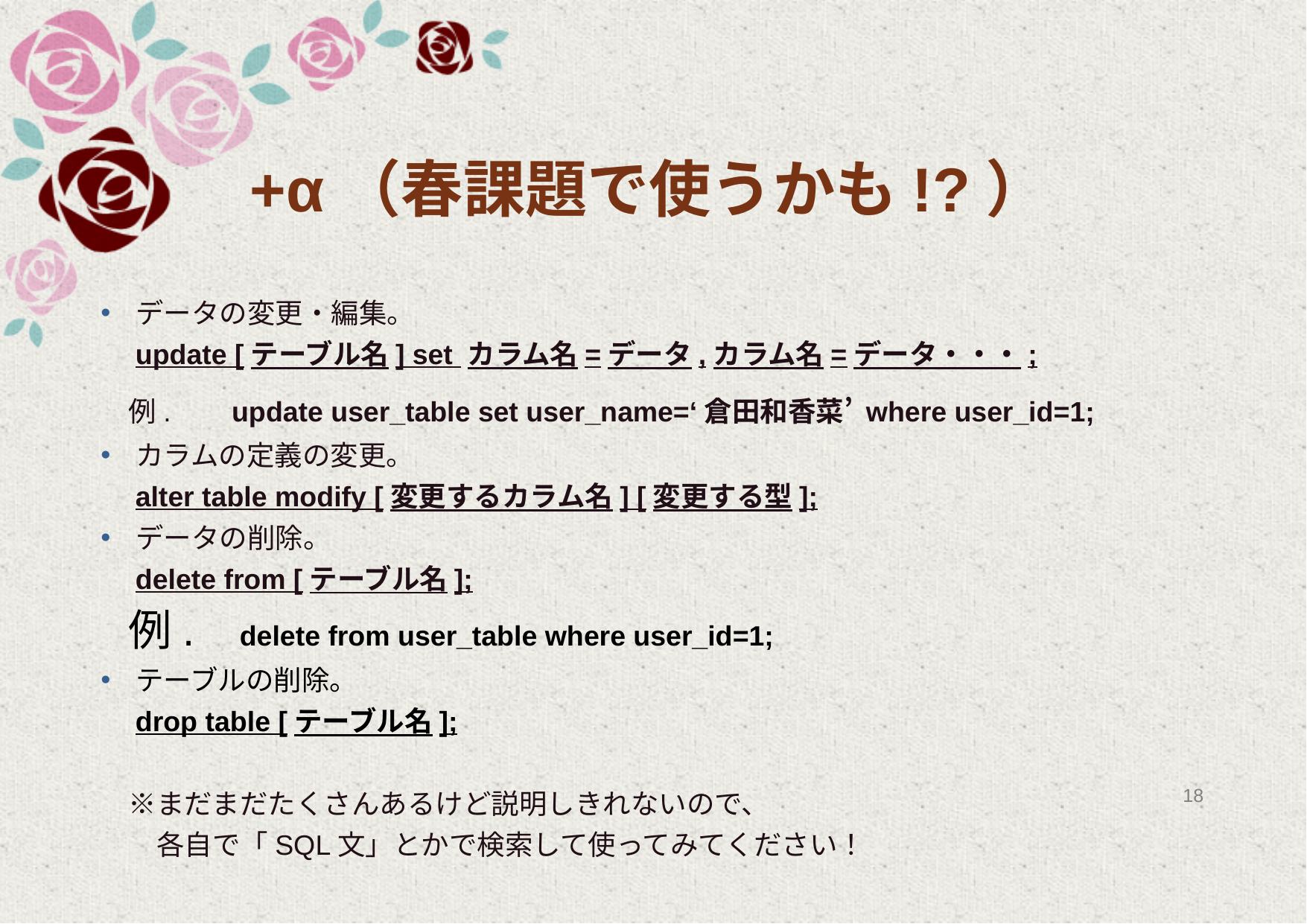

# +α（春課題で使うかも!?）
データの変更・編集。
　update [テーブル名] set カラム名=データ,カラム名=データ・・・;
　例.　update user_table set user_name=‘倉田和香菜’ where user_id=1;
カラムの定義の変更。
　alter table modify [変更するカラム名] [変更する型];
データの削除。
　delete from [テーブル名];
　例.　delete from user_table where user_id=1;
テーブルの削除。
　drop table [テーブル名];

　※まだまだたくさんあるけど説明しきれないので、
　　各自で「SQL文」とかで検索して使ってみてください！
18